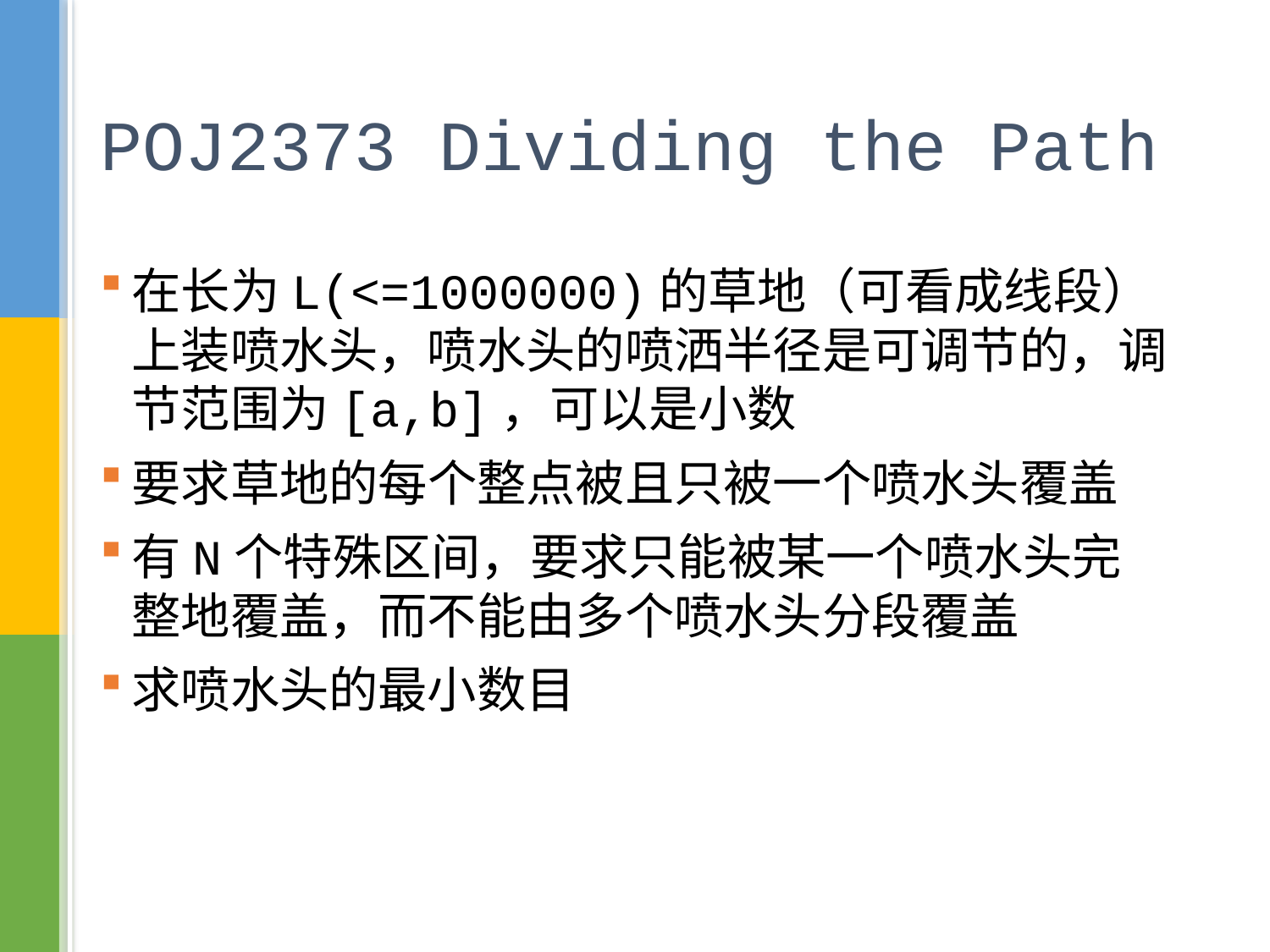

# POJ2373 Dividing the Path
在长为L(<=1000000)的草地（可看成线段）上装喷水头，喷水头的喷洒半径是可调节的，调节范围为[a,b]，可以是小数
要求草地的每个整点被且只被一个喷水头覆盖
有N个特殊区间，要求只能被某一个喷水头完整地覆盖，而不能由多个喷水头分段覆盖
求喷水头的最小数目